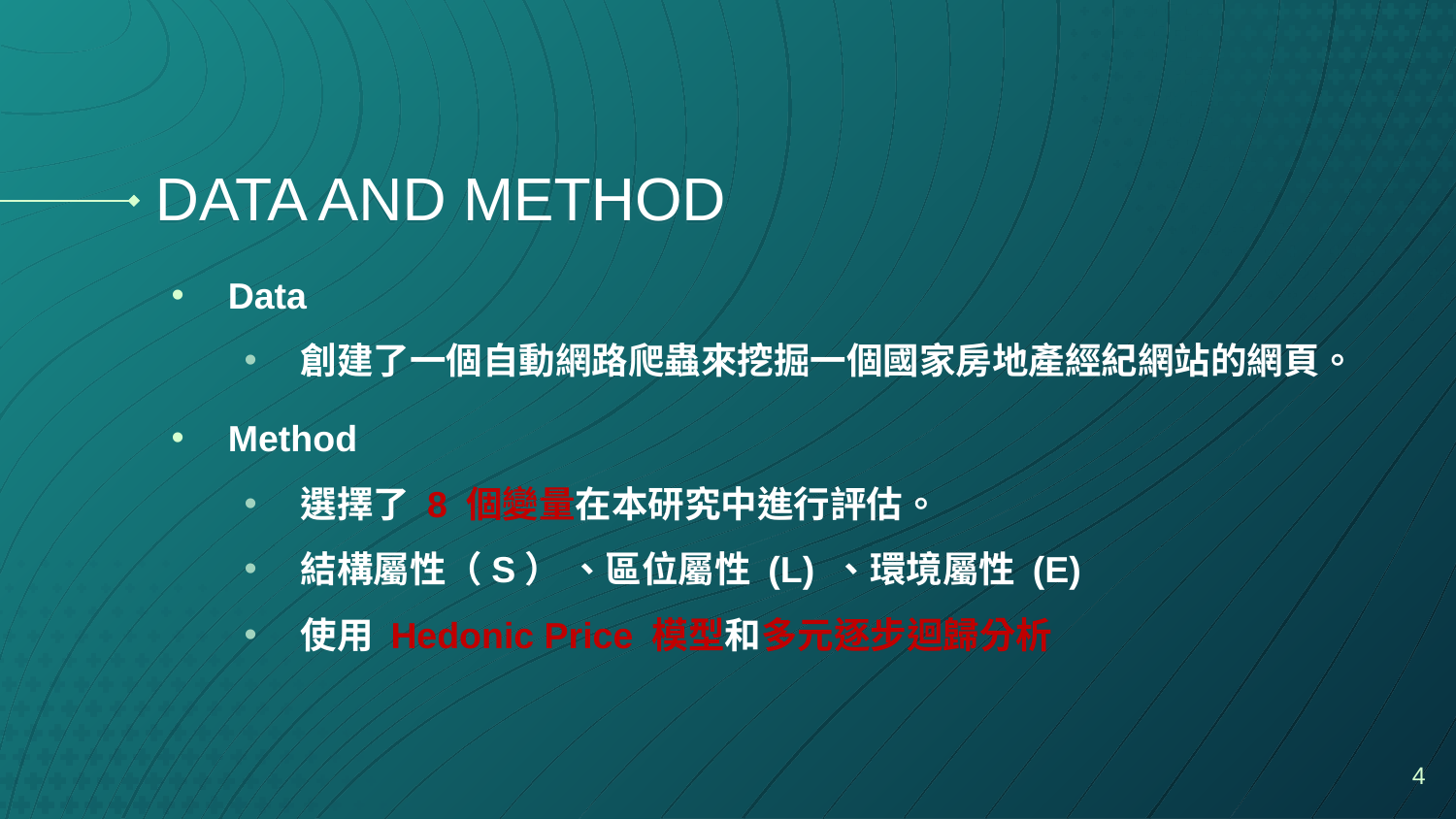

# DATA AND METHOD
Data
創建了一個自動網路爬蟲來挖掘一個國家房地產經紀網站的網頁。
Method
選擇了 8 個變量在本研究中進行評估。
結構屬性（S） 、區位屬性 (L) 、環境屬性 (E)
使用 Hedonic Price 模型和多元逐步迴歸分析
4